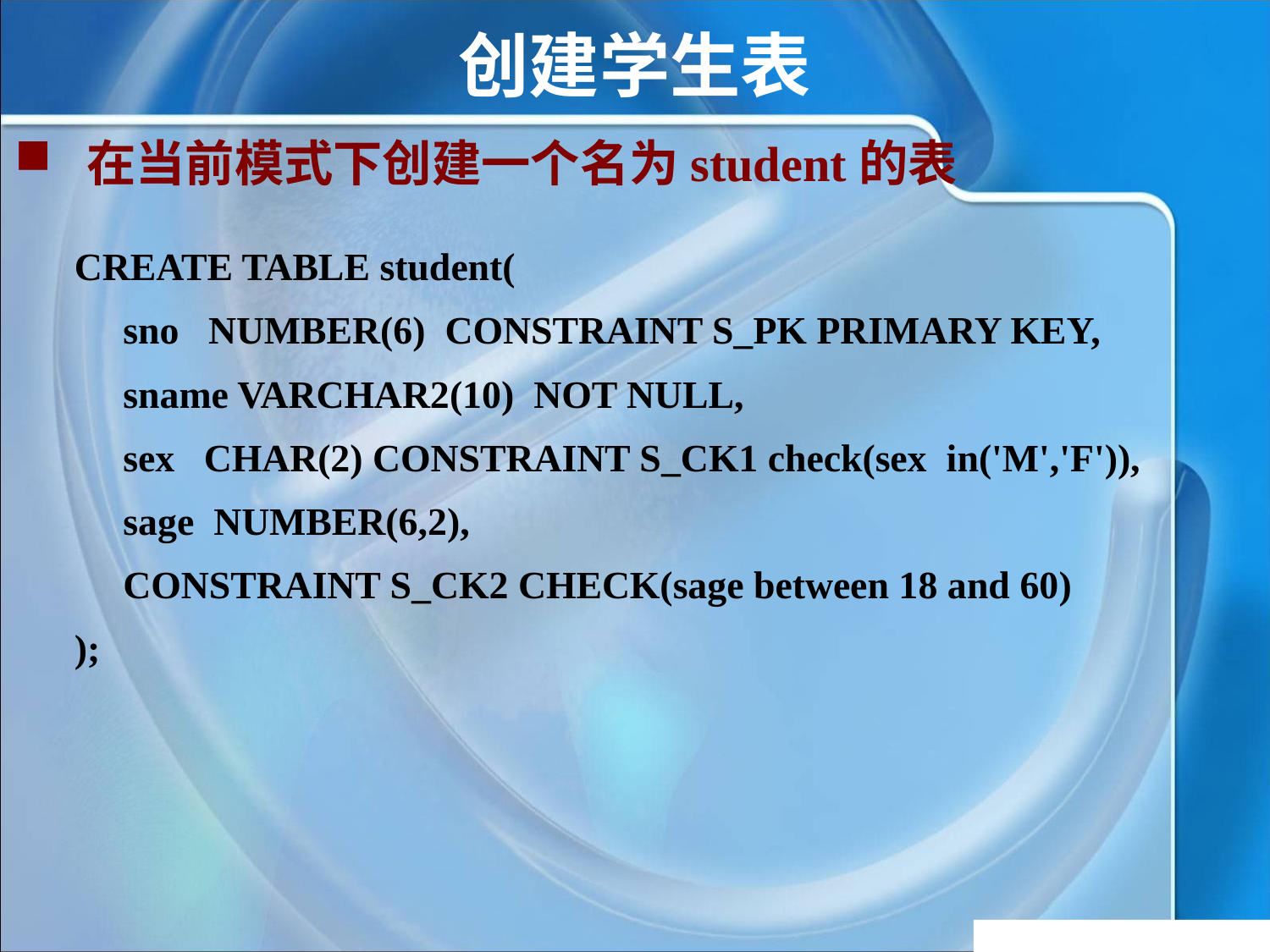

# 创建学生表
  在当前模式下创建一个名为student的表
CREATE TABLE student(
     sno   NUMBER(6)  CONSTRAINT S_PK PRIMARY KEY,
     sname VARCHAR2(10)  NOT NULL,
     sex   CHAR(2) CONSTRAINT S_CK1 check(sex  in('M','F')),
     sage  NUMBER(6,2),
     CONSTRAINT S_CK2 CHECK(sage between 18 and 60)
);
12